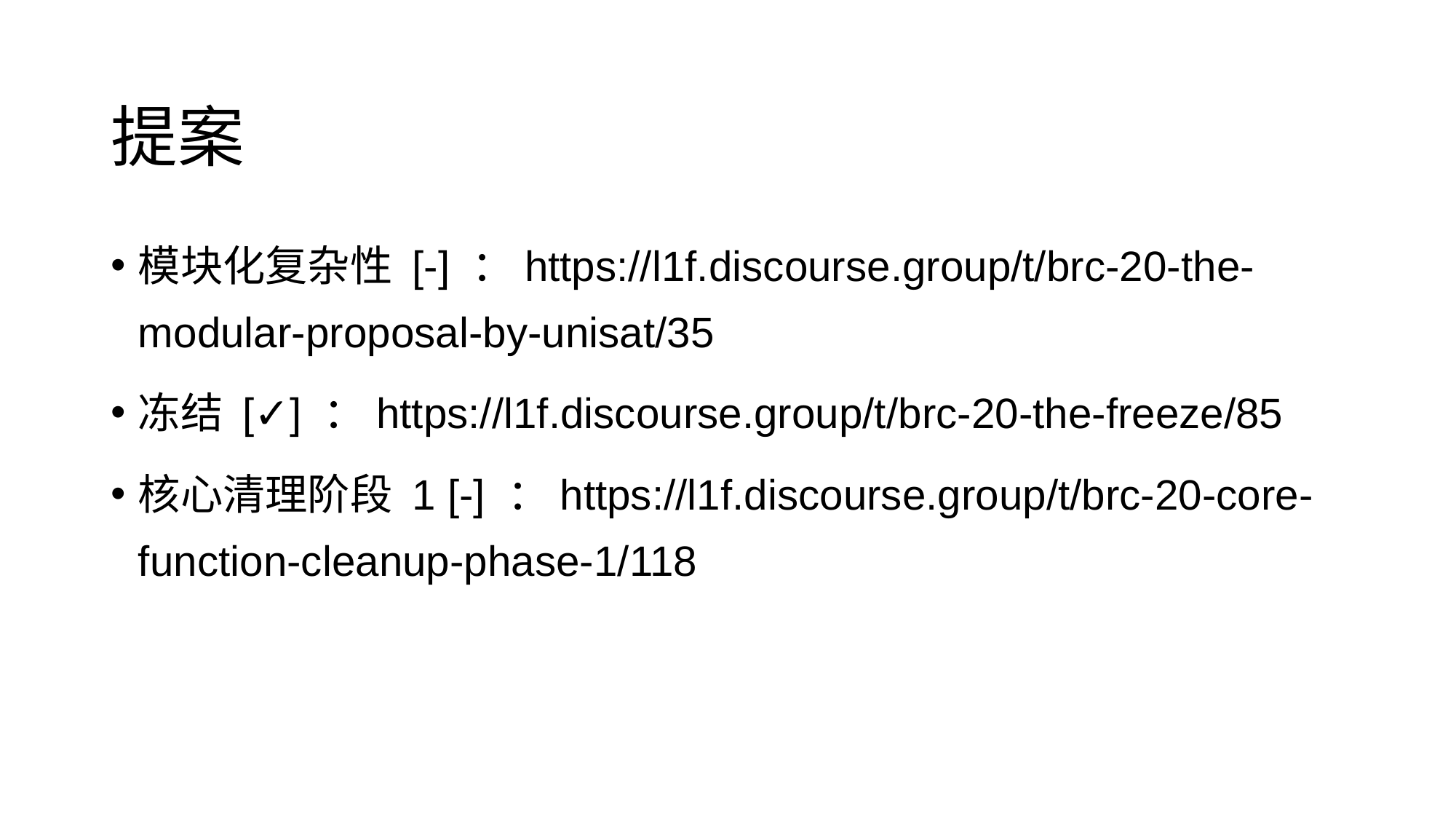

# 提案
模块化复杂性 [-] ：https://l1f.discourse.group/t/brc-20-the-modular-proposal-by-unisat/35
冻结 [✓] ：https://l1f.discourse.group/t/brc-20-the-freeze/85
核心清理阶段 1 [-] ：https://l1f.discourse.group/t/brc-20-core-function-cleanup-phase-1/118